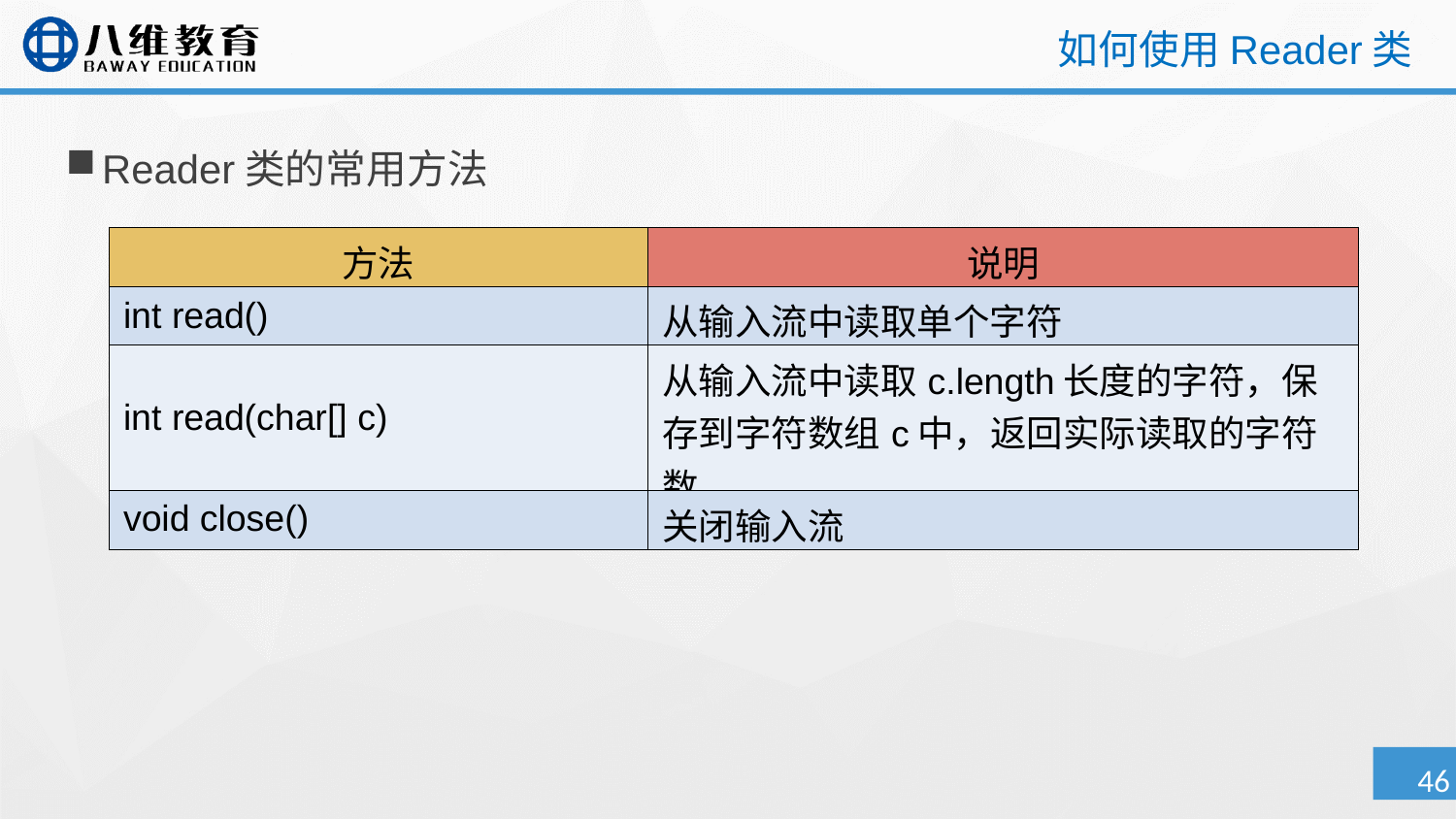

# 如何使用Reader类
Reader类的常用方法
| 方法 | 说明 |
| --- | --- |
| int read() | 从输入流中读取单个字符 |
| int read(char[] c) | 从输入流中读取c.length长度的字符，保存到字符数组c中，返回实际读取的字符数 |
| void close() | 关闭输入流 |